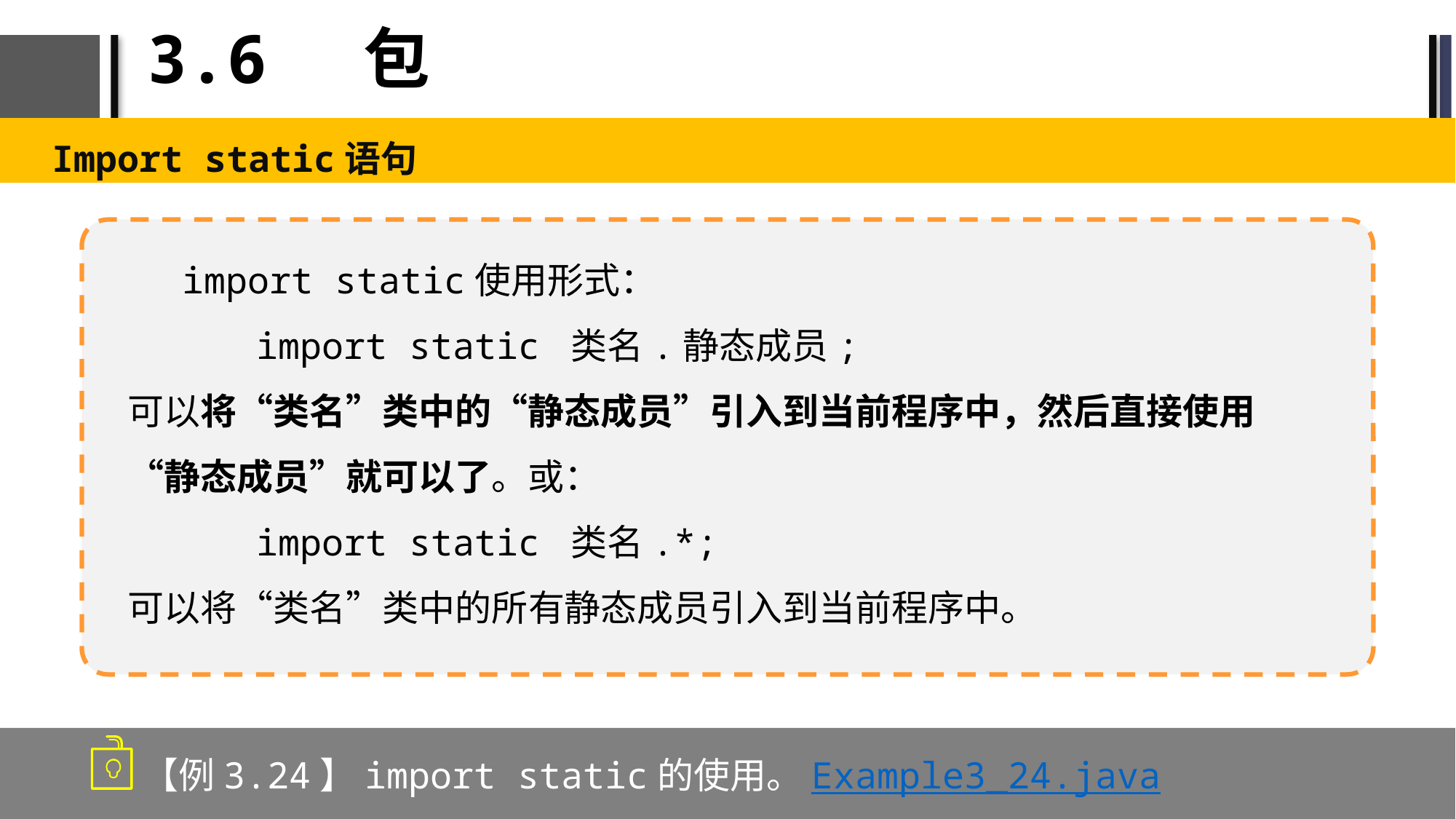

# 3.6  包

Import static语句

import static使用形式：
import static 类名.静态成员;
可以将“类名”类中的“静态成员”引入到当前程序中，然后直接使用“静态成员”就可以了。或：
import static 类名.*;
可以将“类名”类中的所有静态成员引入到当前程序中。

【例3.24】import static的使用。Example3_24.java